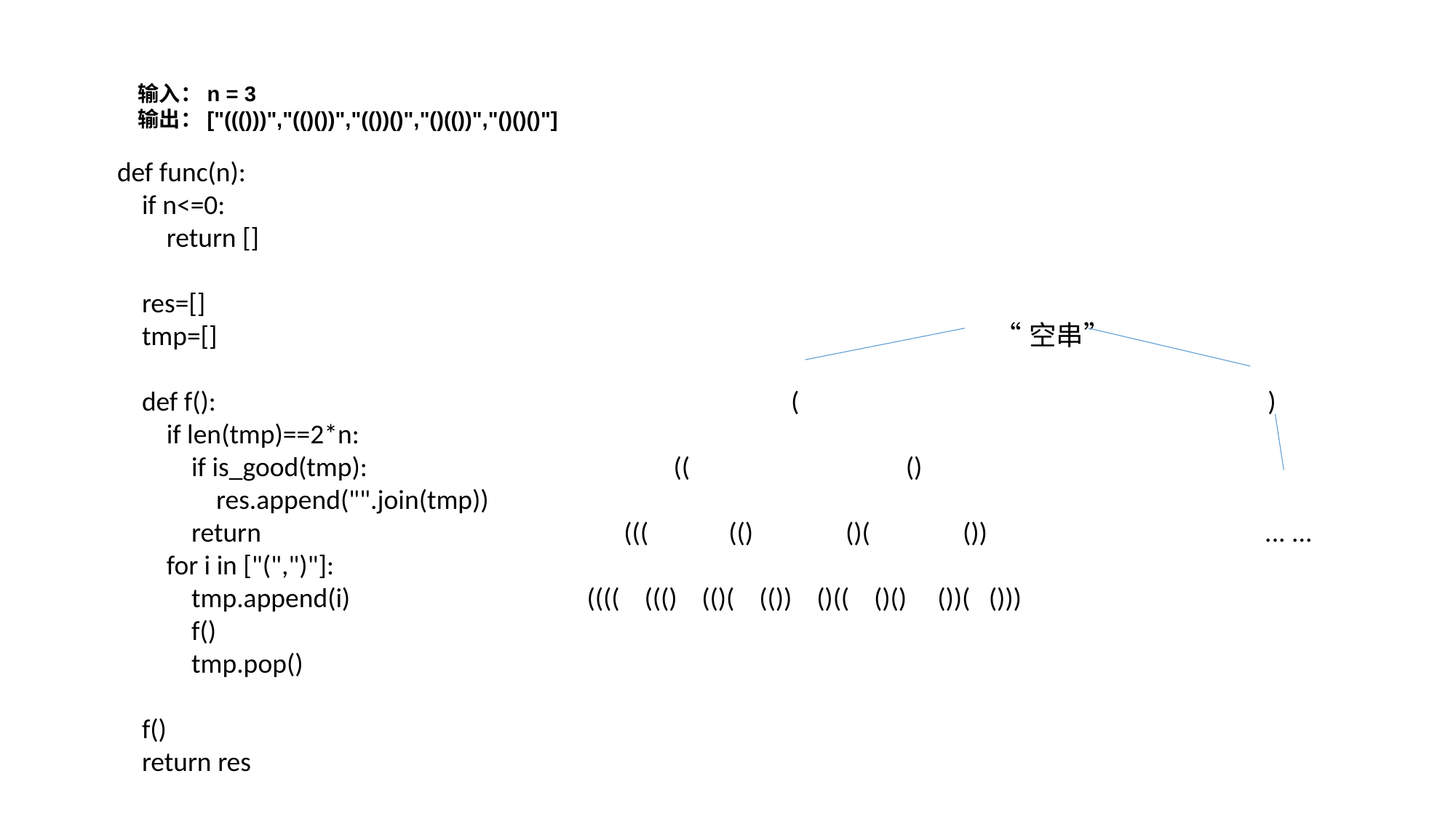

输入：n = 3
输出：["((()))","(()())","(())()","()(())","()()()"]
def func(n):
    if n<=0:
        return []

    res=[]
    tmp=[]

    def f():
        if len(tmp)==2*n:
            if is_good(tmp):
                res.append("".join(tmp))
            return
        for i in ["(",")"]:
            tmp.append(i)
            f()
            tmp.pop()

    f()
    return res

                                                                  “空串”

                                 (                                                                            )

              ((                                   ()

      (((             (()               ()(               ())                                             ... ...

((((    ((()    (()(    (())    ()((    ()()     ())(   ()))